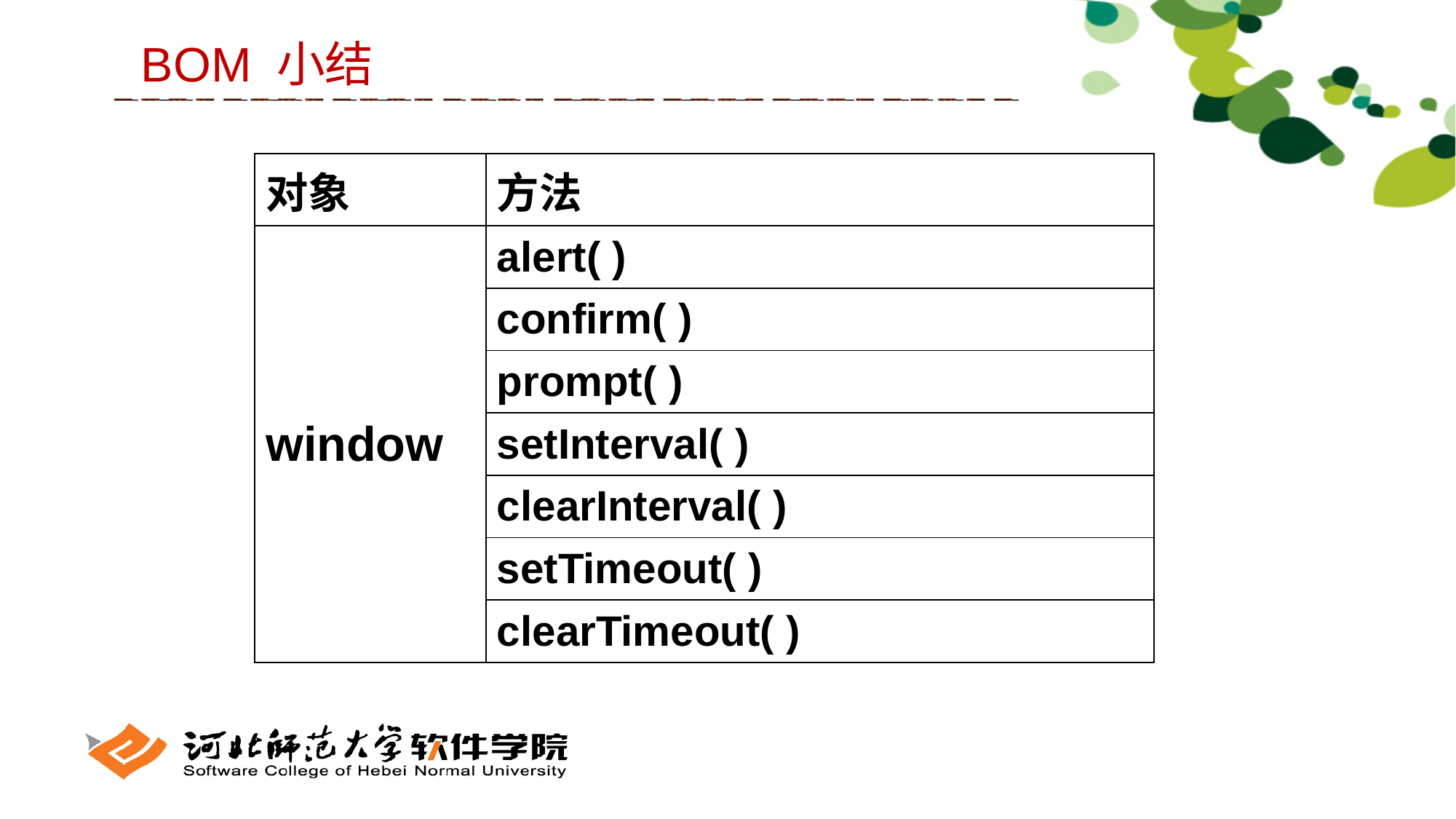

BOM 小结
| 对象 | 方法 |
| --- | --- |
| window | alert( ) |
|  | confirm( ) |
|  | prompt( ) |
|  | setInterval( ) |
|  | clearInterval( ) |
|  | setTimeout( ) |
|  | clearTimeout( ) |